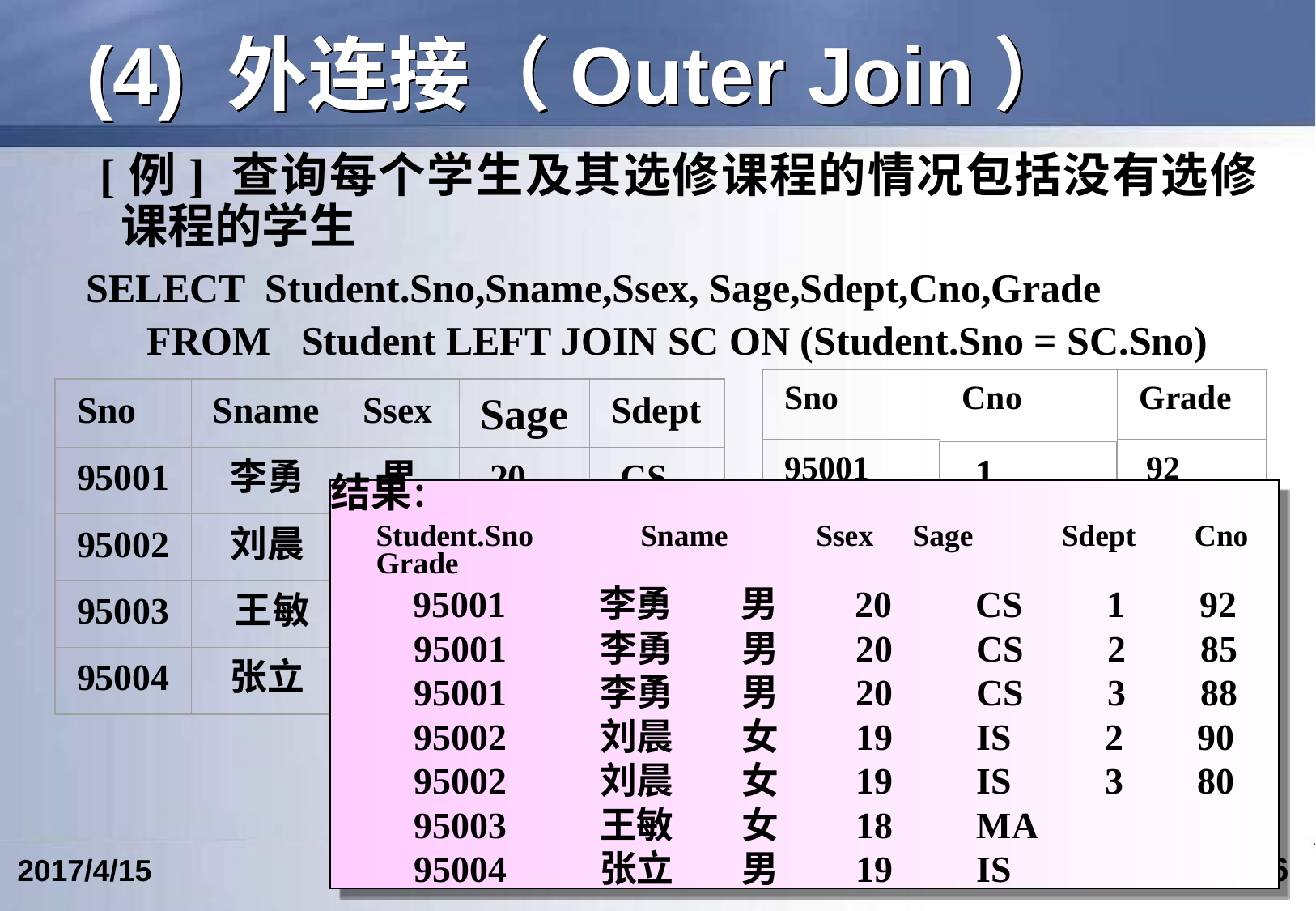

# (4) 外连接（Outer Join）
 [例] 查询每个学生及其选修课程的情况包括没有选修课程的学生
SELECT  Student.Sno,Sname,Ssex, Sage,Sdept,Cno,Grade
      FROM   Student LEFT JOIN SC ON (Student.Sno = SC.Sno)

Sno

Cno

Grade

95001

 92

  1

95001

  2

 85

95001
95002
95002

  3
  2
  3

 88
 90
 80

Sno

Sname

Ssex

Sage

Sdept

95001

 李勇

 男

 20

 CS

95002

 刘晨

 女

 19

 IS

95003

 王敏

 女

 18

 MA

95004

 张立

 男

 19

 IS

结果：
	Student.Sno 	  Sname         Ssex    Sage         Sdept      Cno    Grade
 	    95001         李勇        男        20         CS         1        92
         95001         李勇        男        20         CS         2        85
         95001         李勇        男        20         CS         3        88
         95002         刘晨        女        19         IS          2        90
         95002         刘晨        女        19         IS          3        80
         95003         王敏        女        18         MA
         95004         张立        男        19         IS
76
2017/4/15